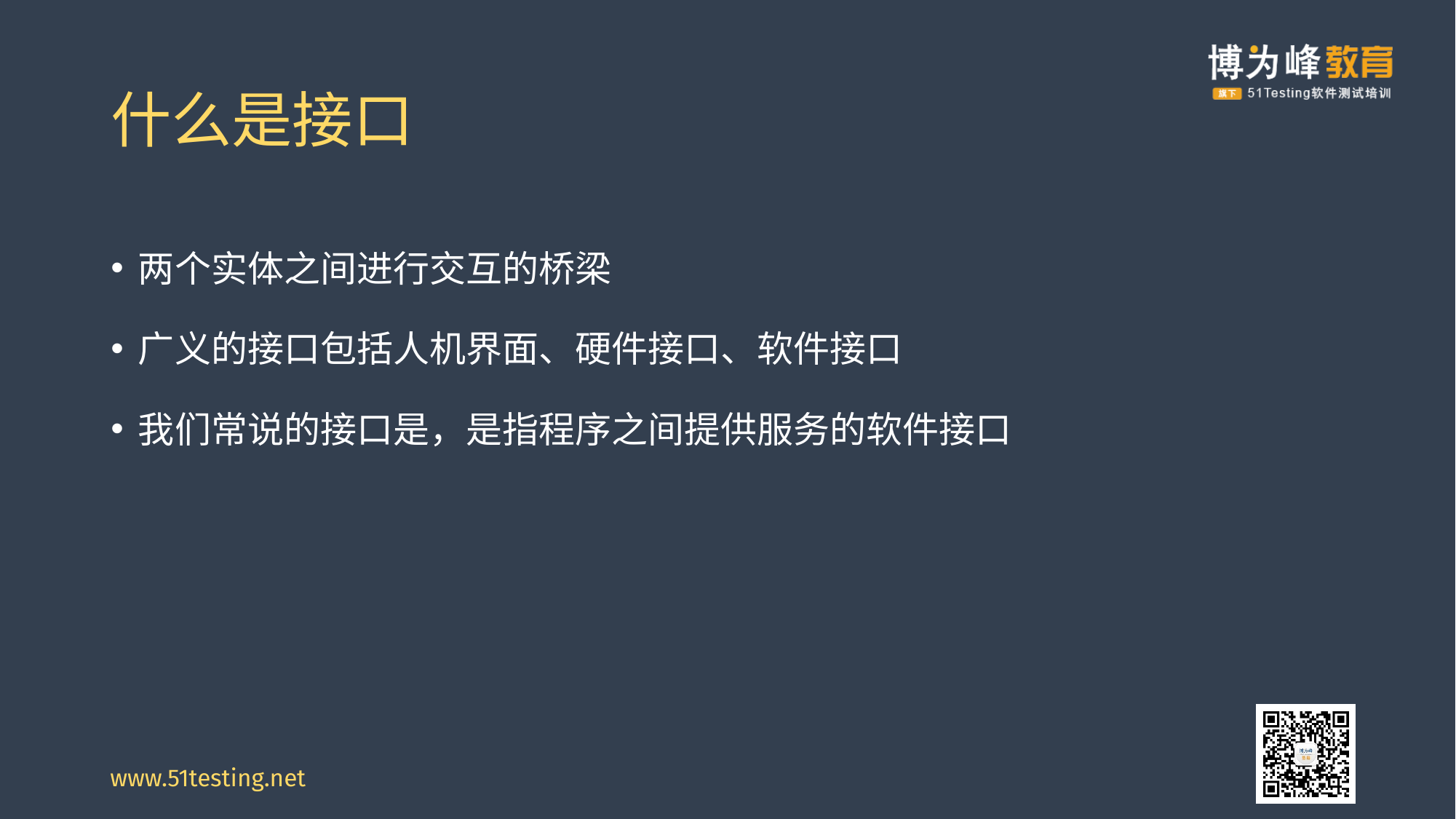

# 什么是接口
两个实体之间进行交互的桥梁
广义的接口包括人机界面、硬件接口、软件接口
我们常说的接口是，是指程序之间提供服务的软件接口